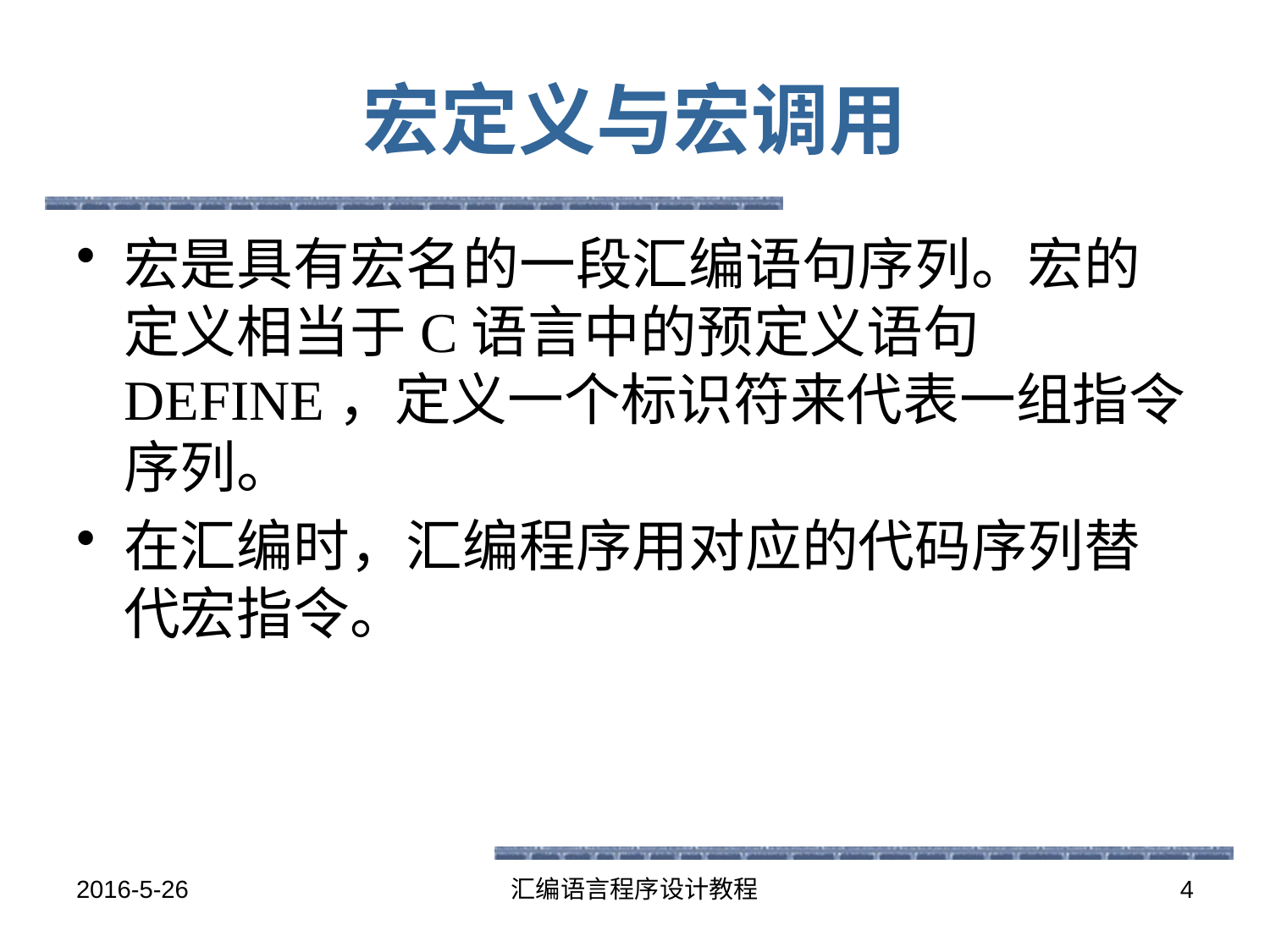

# 宏定义与宏调用
宏是具有宏名的一段汇编语句序列。宏的定义相当于C语言中的预定义语句DEFINE，定义一个标识符来代表一组指令序列。
在汇编时，汇编程序用对应的代码序列替代宏指令。
2016-5-26
汇编语言程序设计教程
4